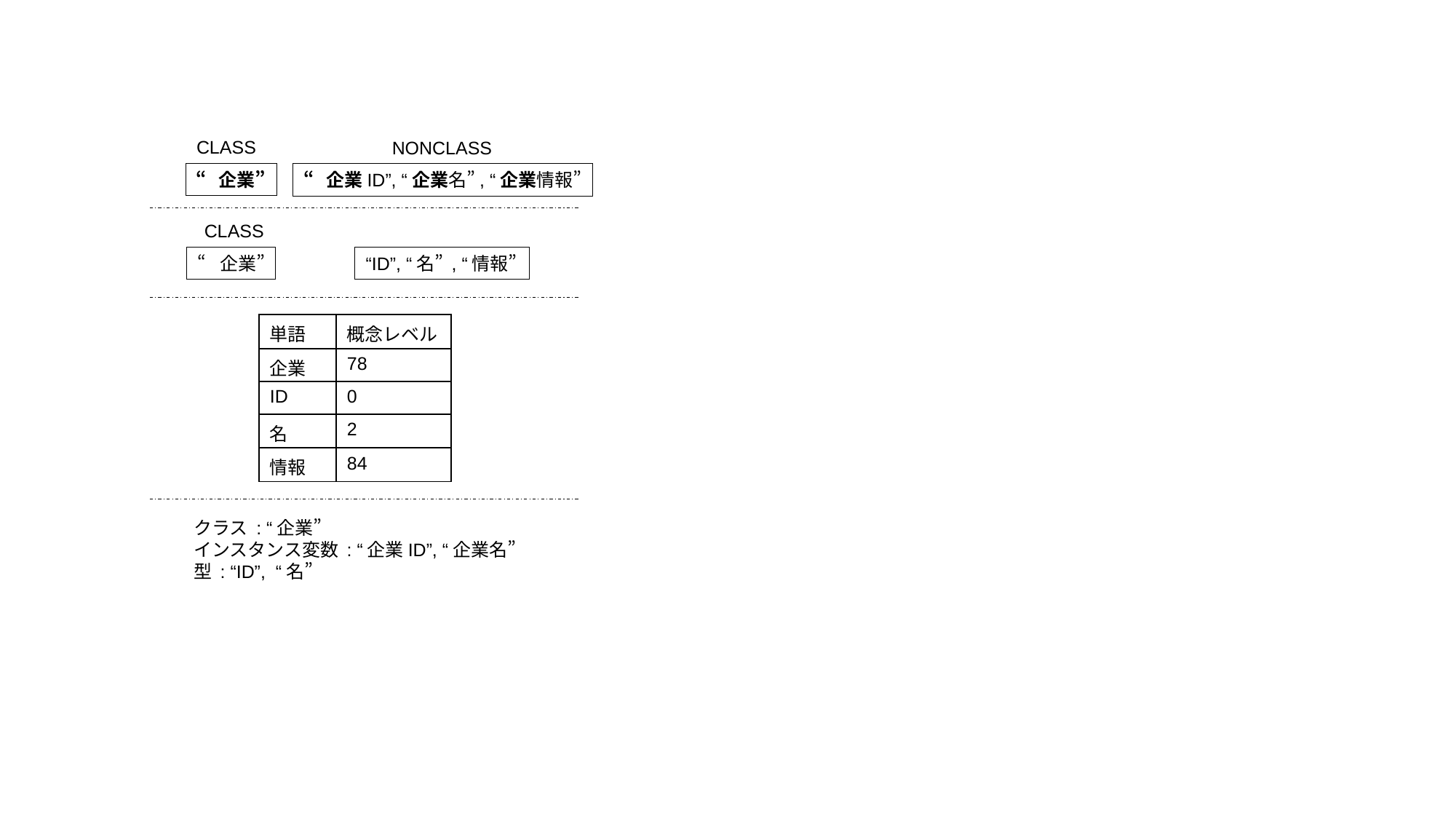

CLASS
NONCLASS
“企業”
“企業ID”, “企業名”, “企業情報”
CLASS
“企業”
“ID”, “名” , “情報”
| 単語 | 概念レベル |
| --- | --- |
| 企業 | 78 |
| ID | 0 |
| 名 | 2 |
| 情報 | 84 |
クラス : “企業”
インスタンス変数 : “企業ID”, “企業名”
型 : “ID”,  “名”